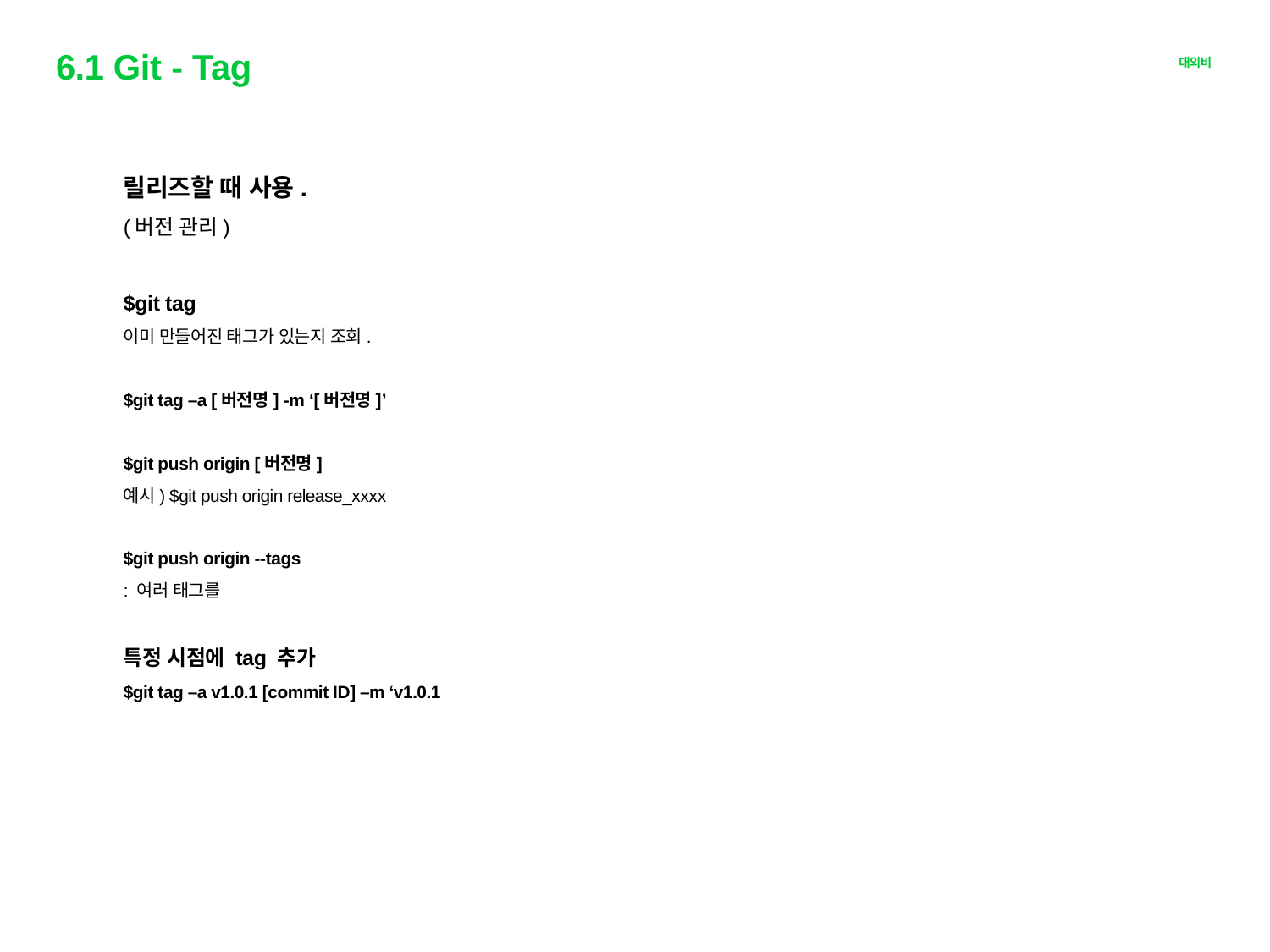

# 6.1 Git - Tag
릴리즈할 때 사용.
(버전 관리)

$git tag
이미 만들어진 태그가 있는지 조회.

$git tag –a [버전명] -m ‘[버전명]’

$git push origin [버전명]
예시) $git push origin release_xxxx

$git push origin --tags
: 여러 태그를

특정 시점에 tag 추가
$git tag –a v1.0.1 [commit ID] –m ‘v1.0.1